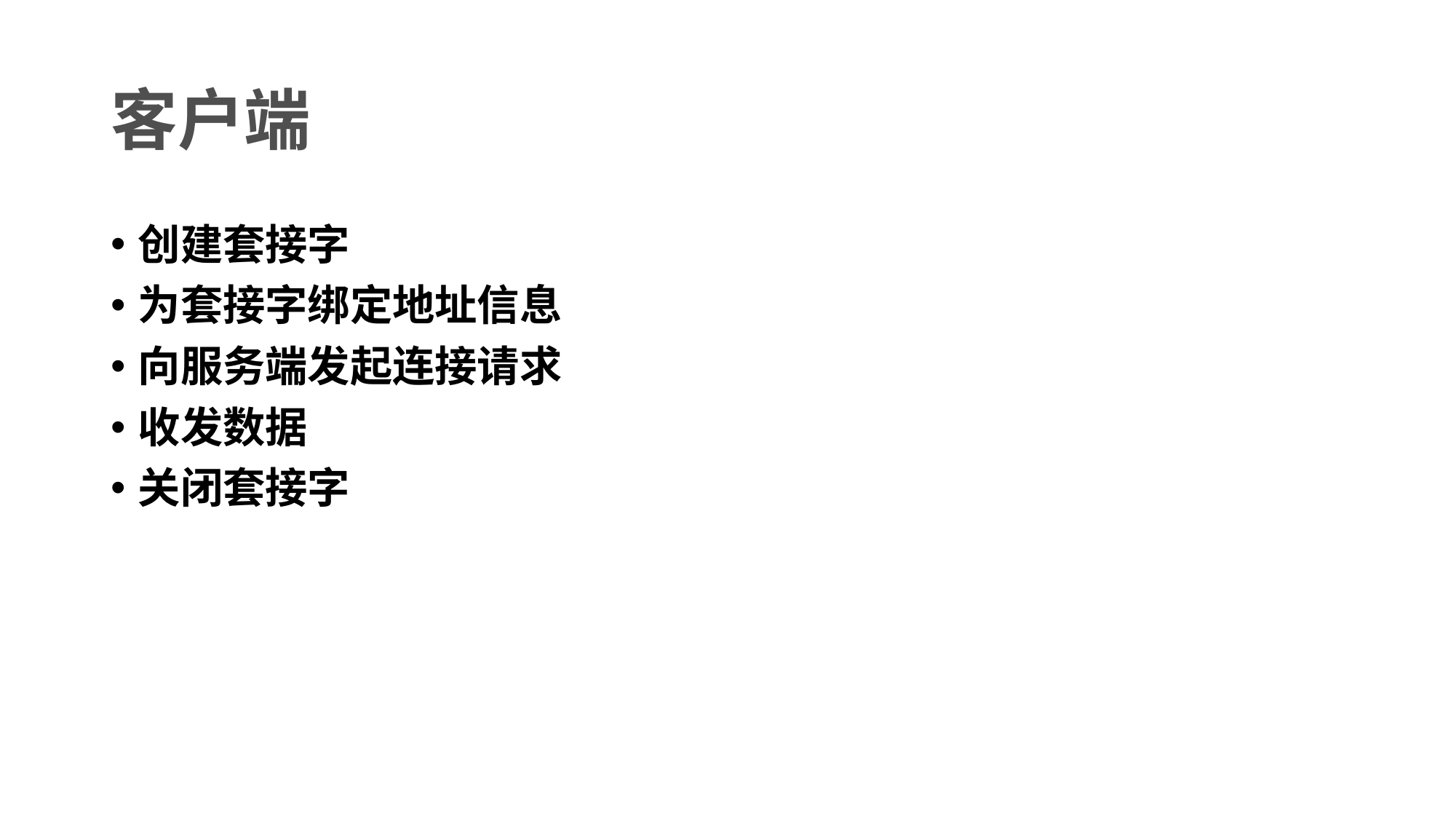

# 客户端
创建套接字
为套接字绑定地址信息
向服务端发起连接请求
收发数据
关闭套接字